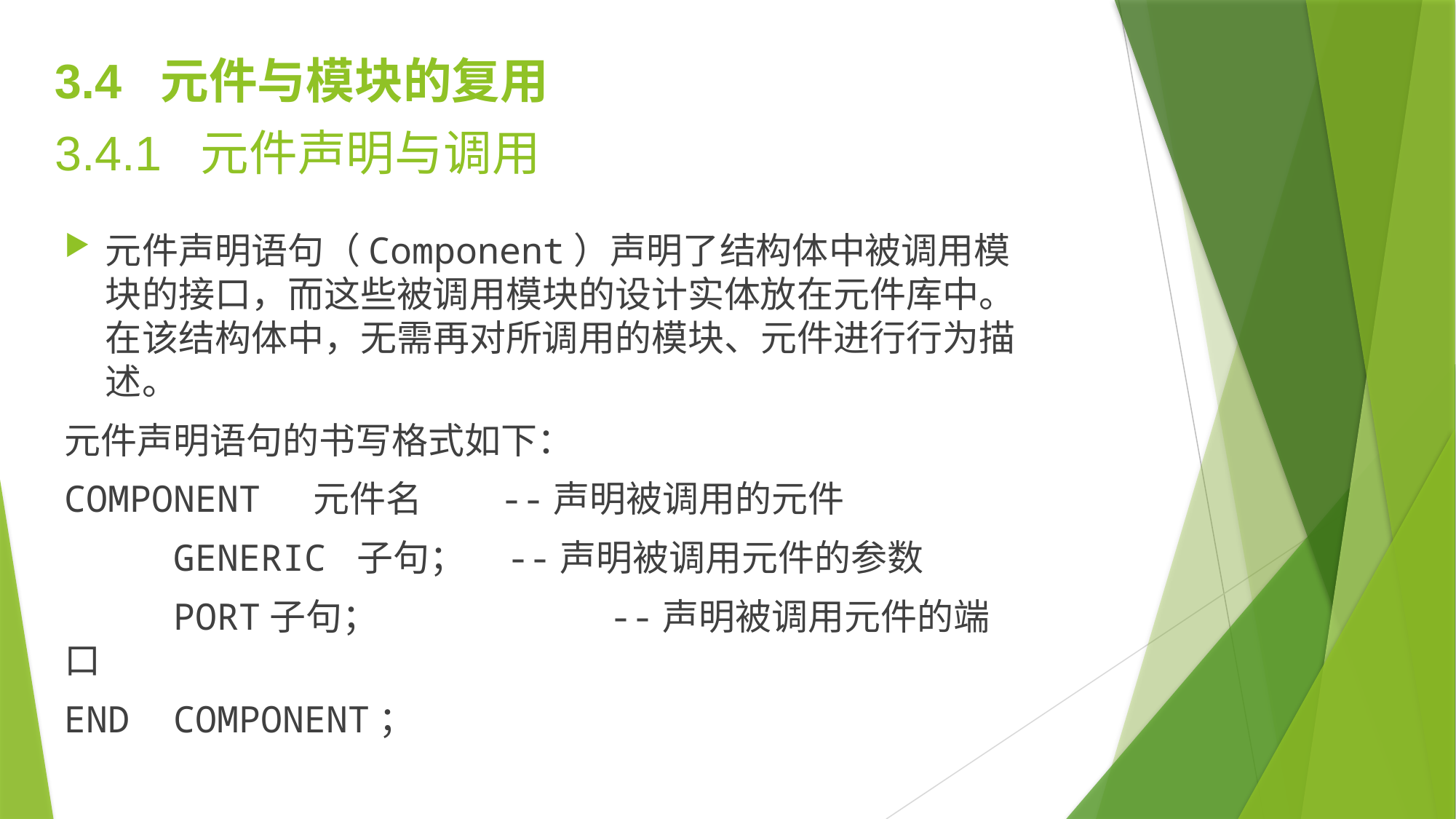

3.4  元件与模块的复用
# 3.4.1  元件声明与调用
元件声明语句（Component）声明了结构体中被调用模块的接口，而这些被调用模块的设计实体放在元件库中。在该结构体中，无需再对所调用的模块、元件进行行为描述。
元件声明语句的书写格式如下：
COMPONENT  元件名   	--声明被调用的元件
	GENERIC 子句；    --声明被调用元件的参数
	PORT子句；    		--声明被调用元件的端口
END  COMPONENT；